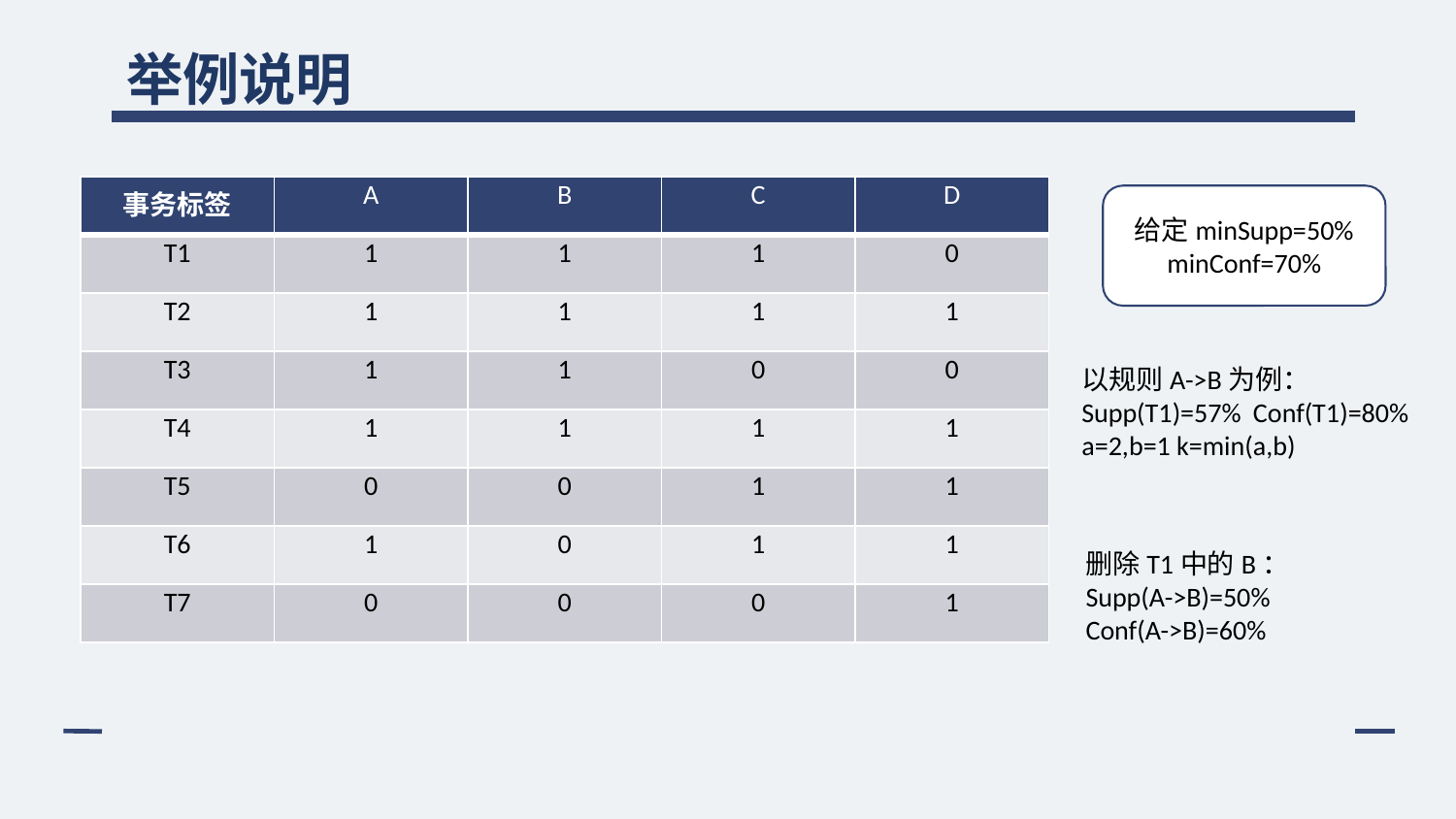

举例说明
| 事务标签 | A | B | C | D |
| --- | --- | --- | --- | --- |
| T1 | 1 | 1 | 1 | 0 |
| T2 | 1 | 1 | 1 | 1 |
| T3 | 1 | 1 | 0 | 0 |
| T4 | 1 | 1 | 1 | 1 |
| T5 | 0 | 0 | 1 | 1 |
| T6 | 1 | 0 | 1 | 1 |
| T7 | 0 | 0 | 0 | 1 |
给定minSupp=50%
minConf=70%
以规则A->B为例：
Supp(T1)=57%  Conf(T1)=80%
a=2,b=1 k=min(a,b)
删除T1中的B：
Supp(A->B)=50%
Conf(A->B)=60%